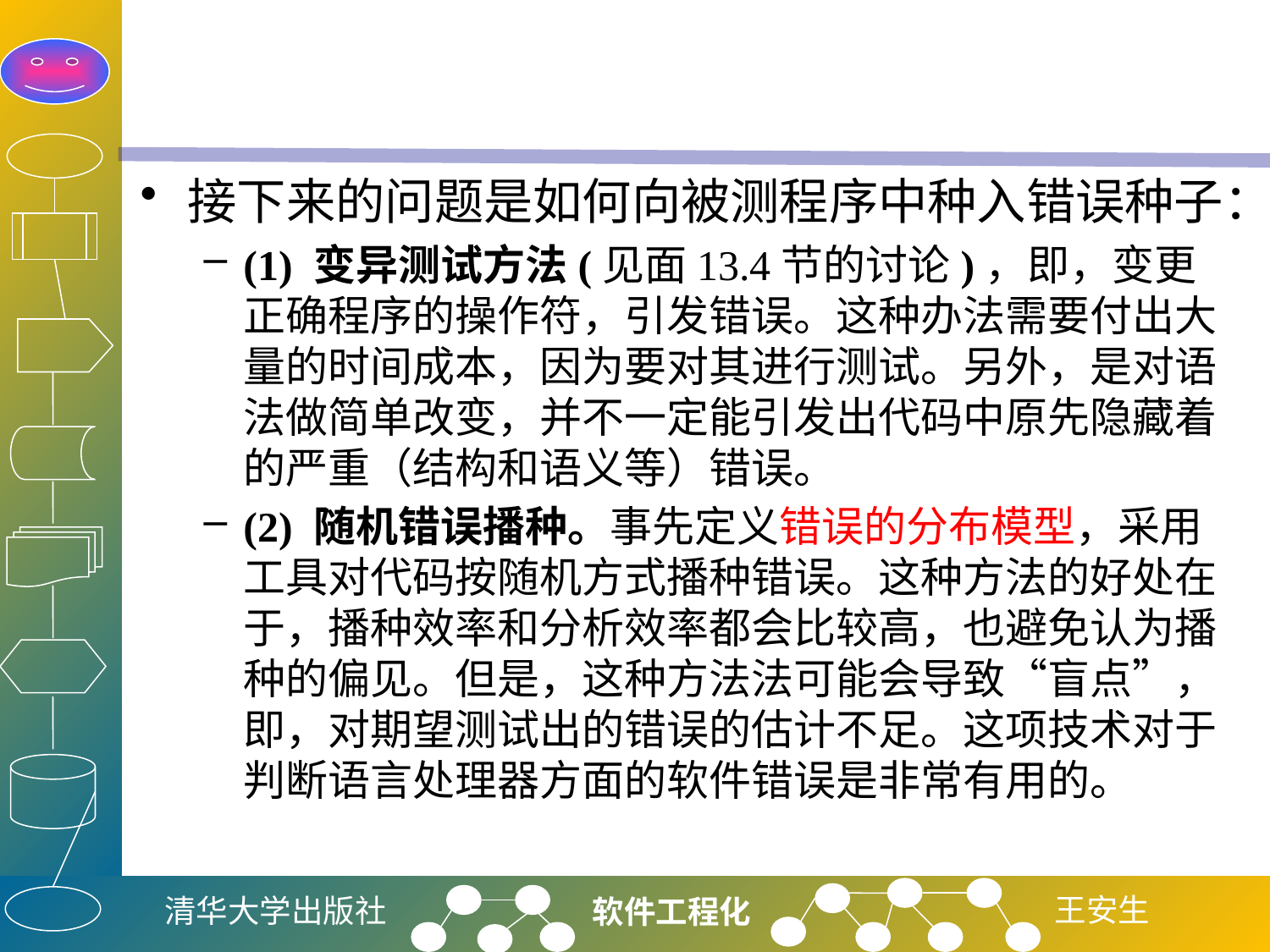

#
接下来的问题是如何向被测程序中种入错误种子：
(1) 变异测试方法(见面13.4节的讨论)，即，变更正确程序的操作符，引发错误。这种办法需要付出大量的时间成本，因为要对其进行测试。另外，是对语法做简单改变，并不一定能引发出代码中原先隐藏着的严重（结构和语义等）错误。
(2) 随机错误播种。事先定义错误的分布模型，采用工具对代码按随机方式播种错误。这种方法的好处在于，播种效率和分析效率都会比较高，也避免认为播种的偏见。但是，这种方法法可能会导致“盲点”，即，对期望测试出的错误的估计不足。这项技术对于判断语言处理器方面的软件错误是非常有用的。